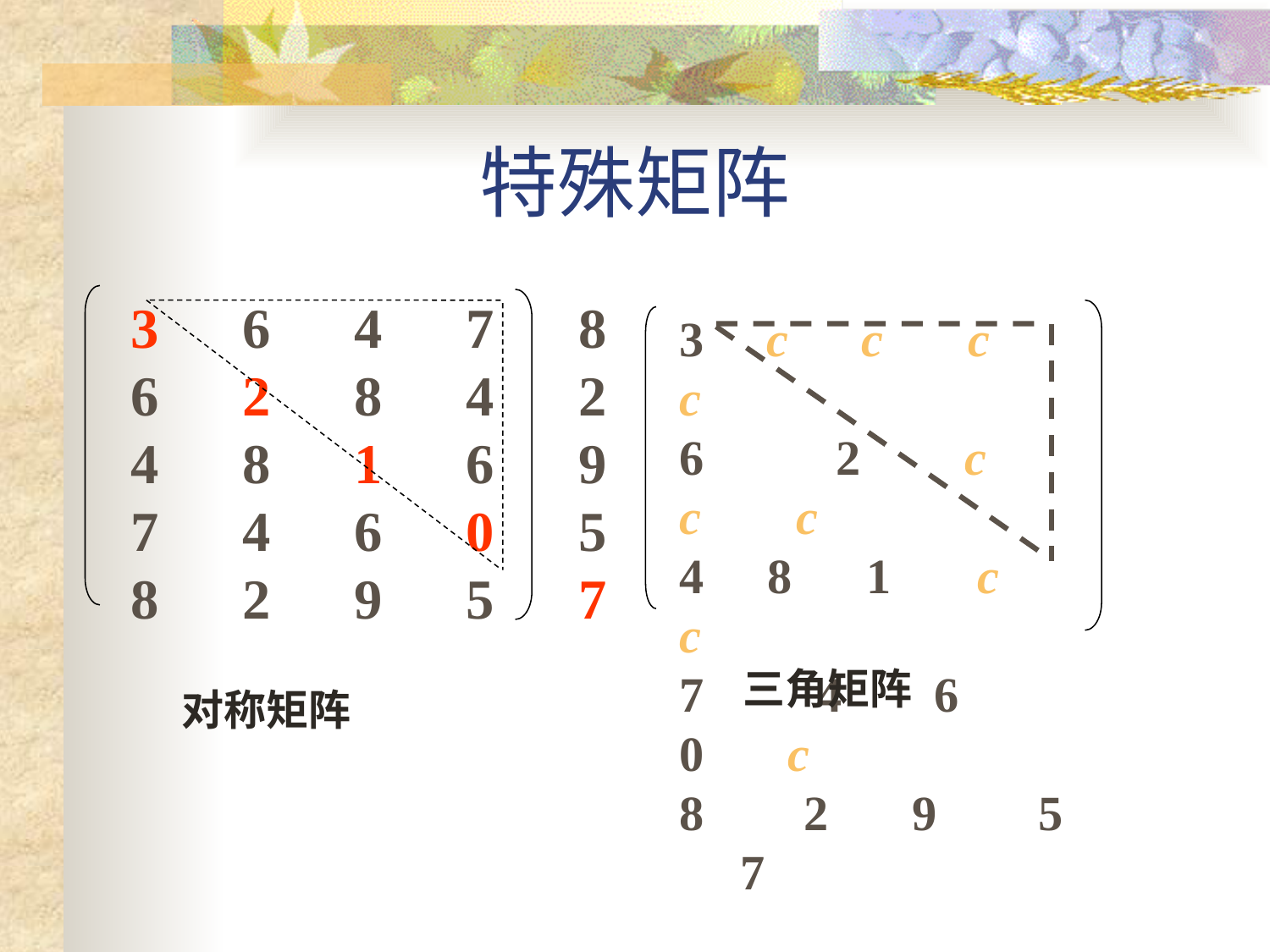

特殊矩阵

3　6　4　7　8
6　2　8　4　2
4　8　1　6　9
7　4　6　0　5
8　2　9　5　7

3     c　c　 c　  c
6 　2　c　 c　  c
4     8　1　 c      c
7　 4　6 　0　 c
8　 2　9 　5 　7
三角矩阵
对称矩阵